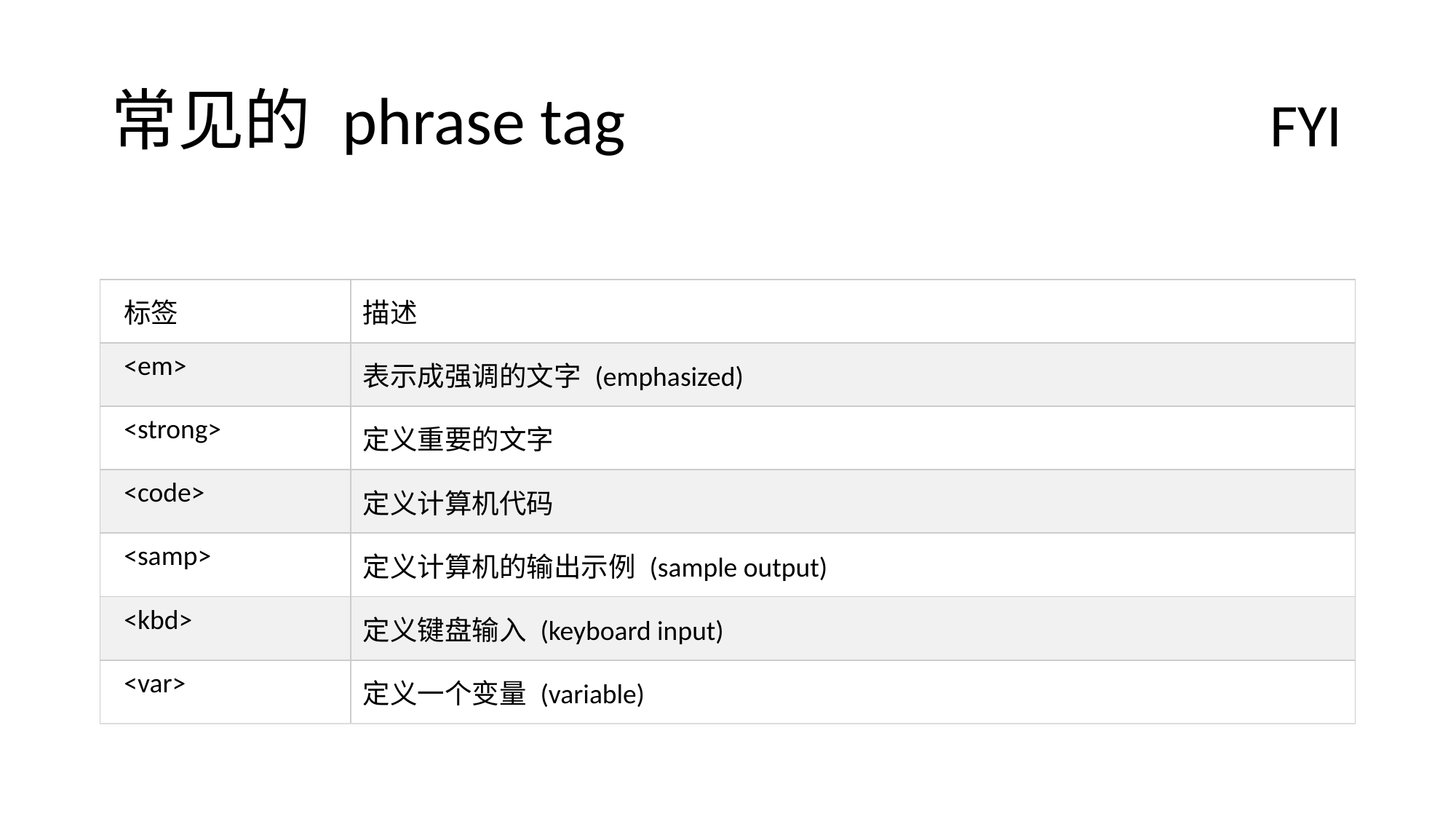

# 常见的 phrase tag
FYI
| 标签 | 描述 |
| --- | --- |
| <em> | 表示成强调的文字 (emphasized) |
| <strong> | 定义重要的文字 |
| <code> | 定义计算机代码 |
| <samp> | 定义计算机的输出示例 (sample output) |
| <kbd> | 定义键盘输入 (keyboard input) |
| <var> | 定义一个变量 (variable) |